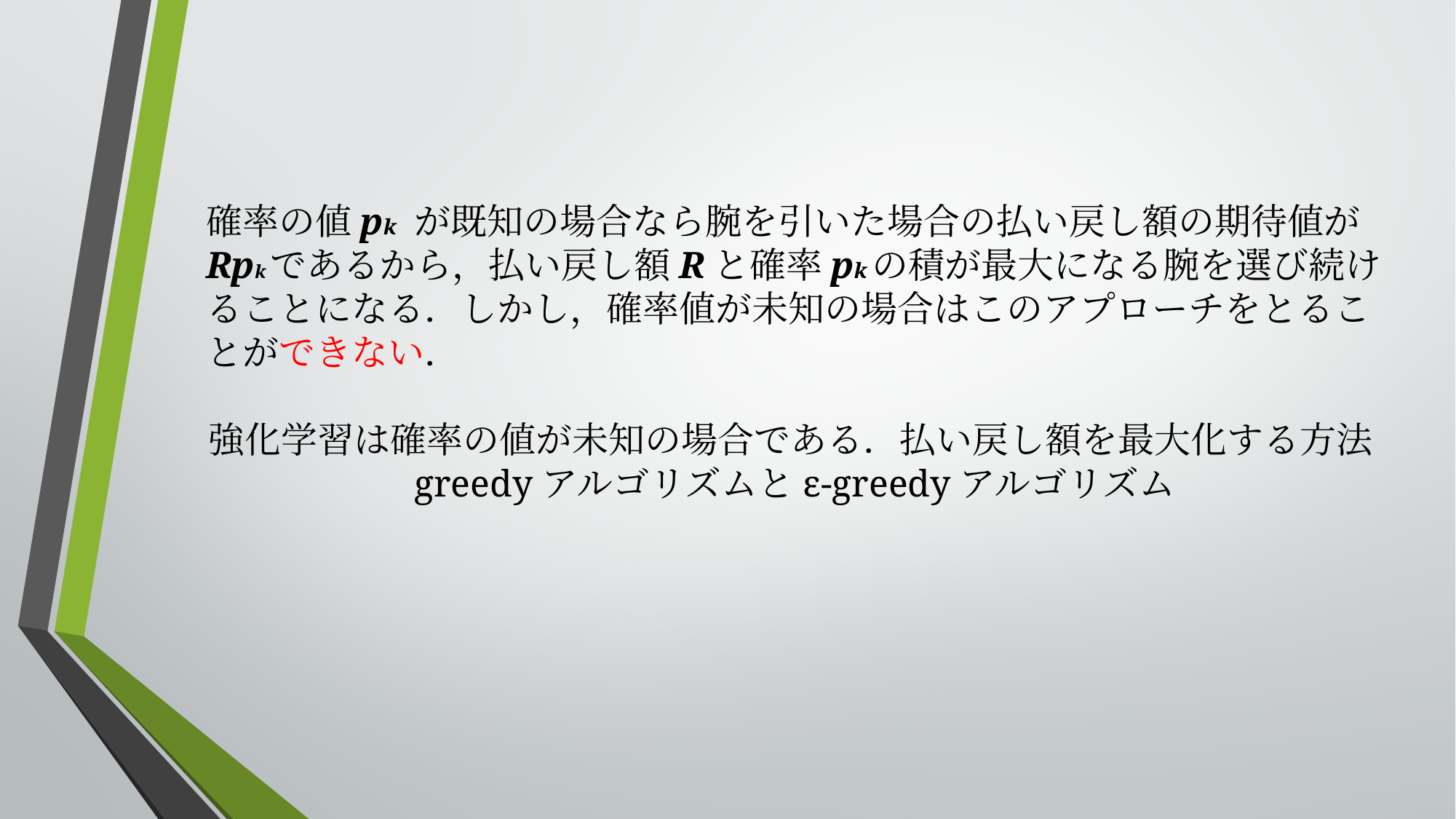

確率の値pk が既知の場合なら腕を引いた場合の払い戻し額の期待値がRpkであるから，払い戻し額Rと確率pkの積が最大になる腕を選び続けることになる．しかし，確率値が未知の場合はこのアプローチをとることができない．

強化学習は確率の値が未知の場合である．払い戻し額を最大化する方法greedyアルゴリズムとε-greedyアルゴリズム